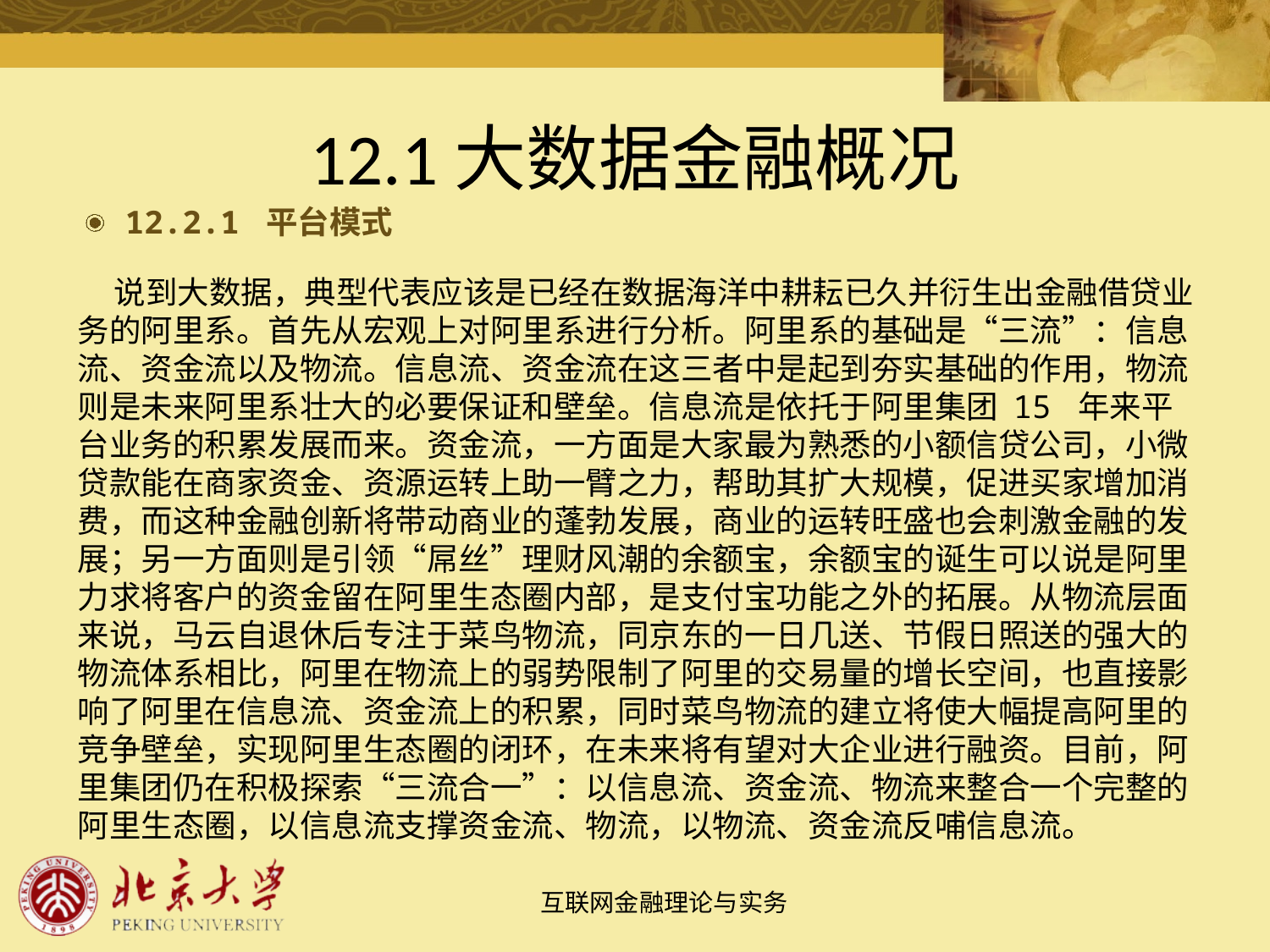

# 12.1大数据金融概况
12.2.1 平台模式
    说到大数据，典型代表应该是已经在数据海洋中耕耘已久并衍生出金融借贷业务的阿里系。首先从宏观上对阿里系进行分析。阿里系的基础是“三流”：信息流、资金流以及物流。信息流、资金流在这三者中是起到夯实基础的作用，物流则是未来阿里系壮大的必要保证和壁垒。信息流是依托于阿里集团 15 年来平台业务的积累发展而来。资金流，一方面是大家最为熟悉的小额信贷公司，小微贷款能在商家资金、资源运转上助一臂之力，帮助其扩大规模，促进买家增加消费，而这种金融创新将带动商业的蓬勃发展，商业的运转旺盛也会刺激金融的发展；另一方面则是引领“屌丝”理财风潮的余额宝，余额宝的诞生可以说是阿里力求将客户的资金留在阿里生态圈内部，是支付宝功能之外的拓展。从物流层面来说，马云自退休后专注于菜鸟物流，同京东的一日几送、节假日照送的强大的物流体系相比，阿里在物流上的弱势限制了阿里的交易量的增长空间，也直接影响了阿里在信息流、资金流上的积累，同时菜鸟物流的建立将使大幅提高阿里的竞争壁垒，实现阿里生态圈的闭环，在未来将有望对大企业进行融资。目前，阿里集团仍在积极探索“三流合一”：以信息流、资金流、物流来整合一个完整的阿里生态圈，以信息流支撑资金流、物流，以物流、资金流反哺信息流。